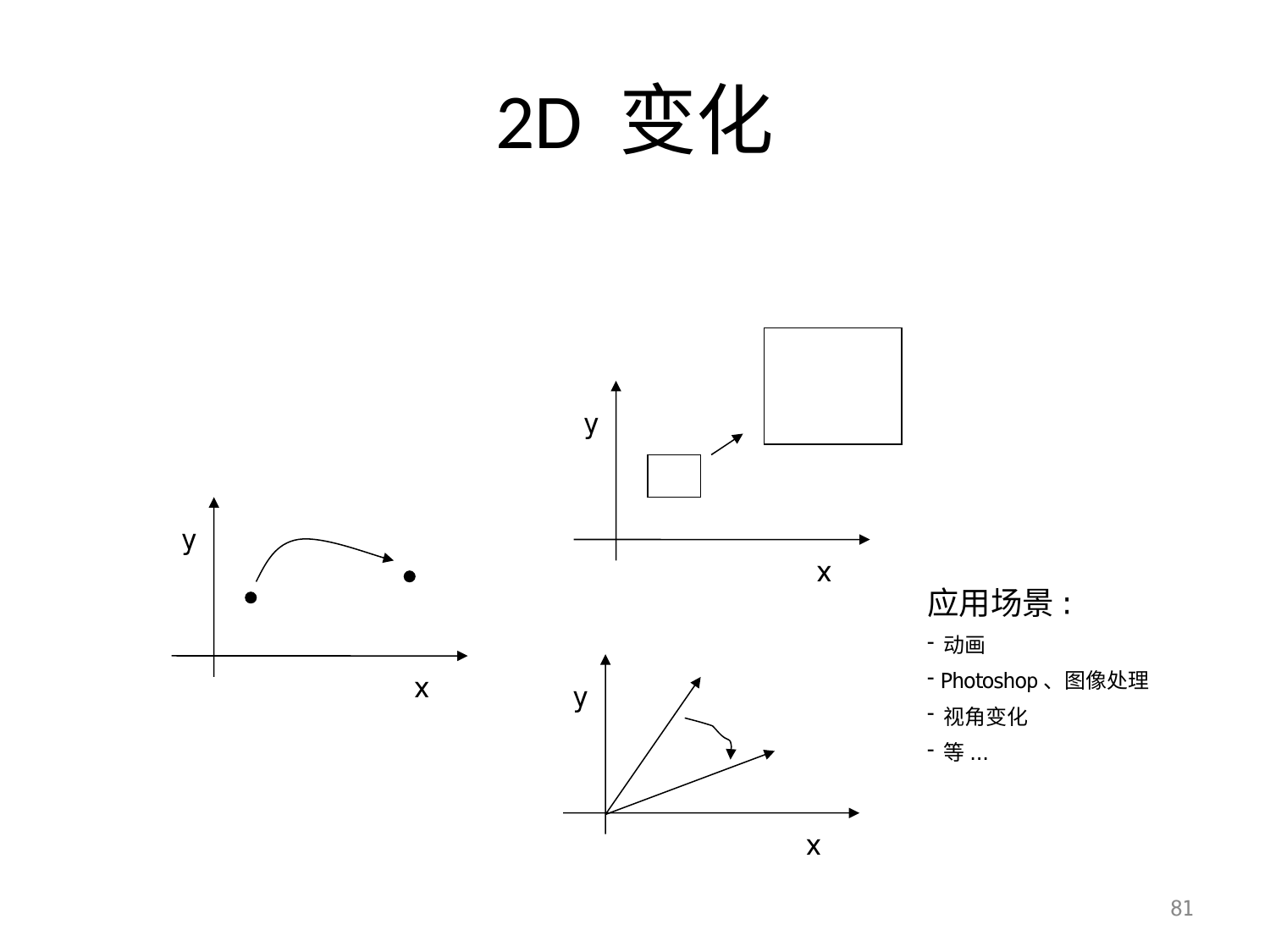

2D 变化

y

y

x

应用场景:
 动画
 Photoshop、图像处理
 视角变化
 等...

x
y

x
81